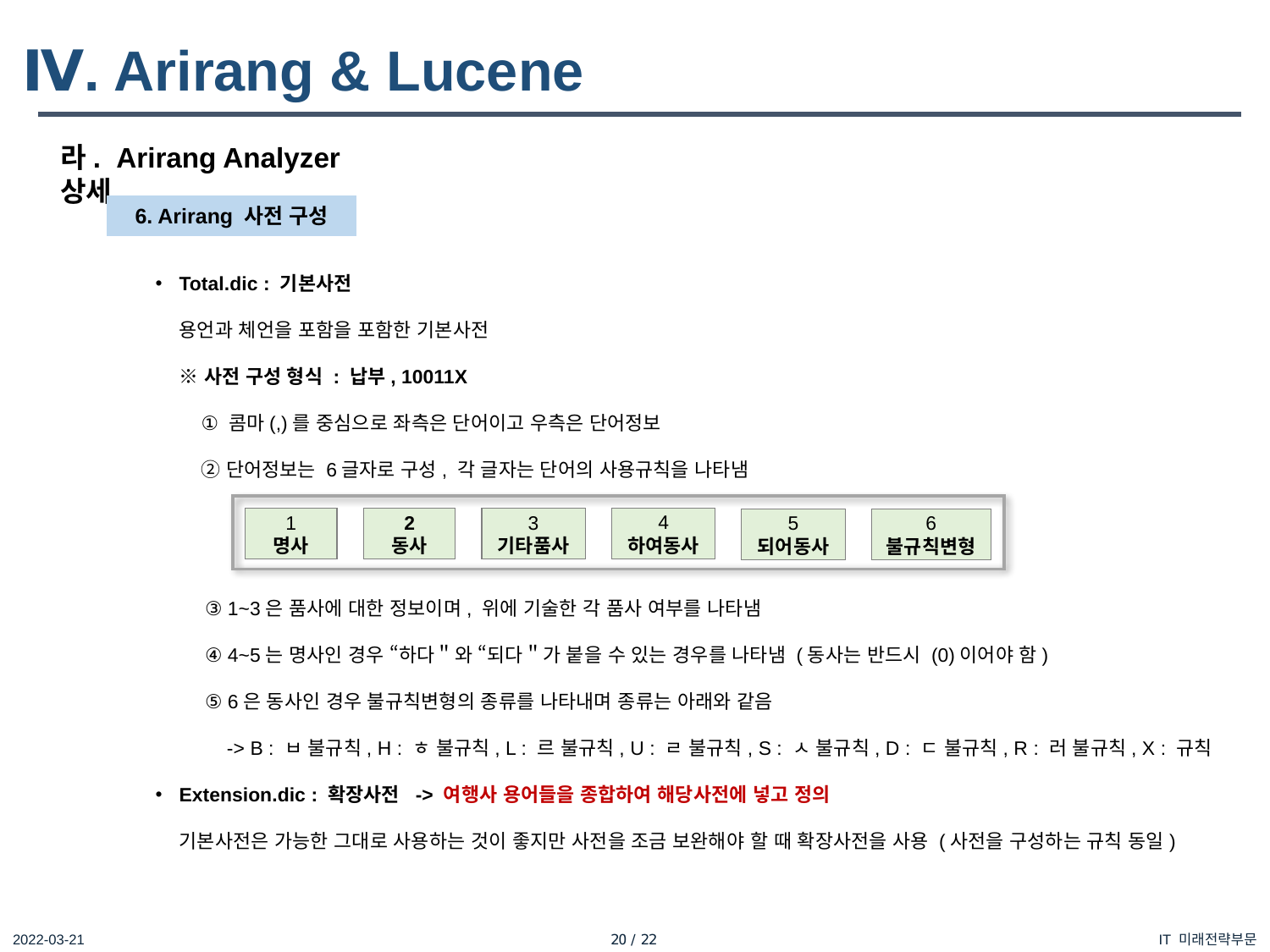

Ⅳ. Arirang & Lucene

라.  Arirang Analyzer 상세
6. Arirang 사전 구성
Total.dic : 기본사전
용언과 체언을 포함을 포함한 기본사전
※ 사전 구성 형식 : 납부, 10011X
    ① 콤마(,)를 중심으로 좌측은 단어이고 우측은 단어정보
    ② 단어정보는 6글자로 구성, 각 글자는 단어의 사용규칙을 나타냄

         ③ 1~3은 품사에 대한 정보이며, 위에 기술한 각 품사 여부를 나타냄
         ④ 4~5는 명사인 경우 “하다＂와 “되다＂가 붙을 수 있는 경우를 나타냄 (동사는 반드시 (0)이어야 함)
         ⑤ 6은 동사인 경우 불규칙변형의 종류를 나타내며 종류는 아래와 같음
             -> B : ㅂ 불규칙, H : ㅎ 불규칙, L : 르 불규칙, U : ㄹ 불규칙, S : ㅅ 불규칙, D : ㄷ 불규칙, R : 러 불규칙, X : 규칙
Extension.dic : 확장사전  -> 여행사 용어들을 종합하여 해당사전에 넣고 정의
기본사전은 가능한 그대로 사용하는 것이 좋지만 사전을 조금 보완해야 할 때 확장사전을 사용 (사전을 구성하는 규칙 동일)

4
하여동사
1
명사
2
동사
3
기타품사
5
되어동사
6
불규칙변형
IT 미래전략부문
2022-03-21
20 / 22